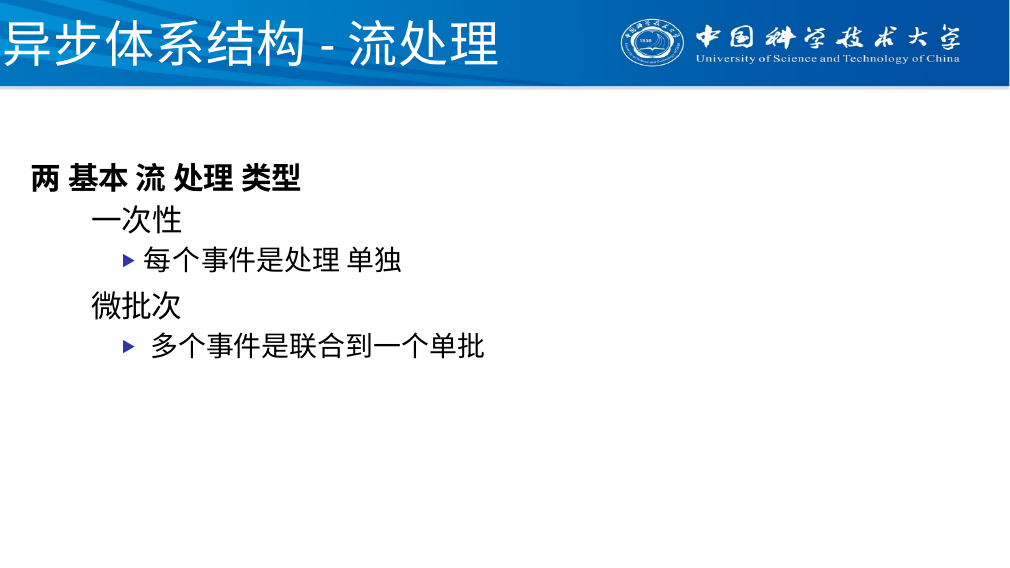

# 异步体系结构-流处理
两 基本 流 处理 类型
一次性
▶每个事件是处理 单独
微批次
▶ 多个事件是联合到一个单批